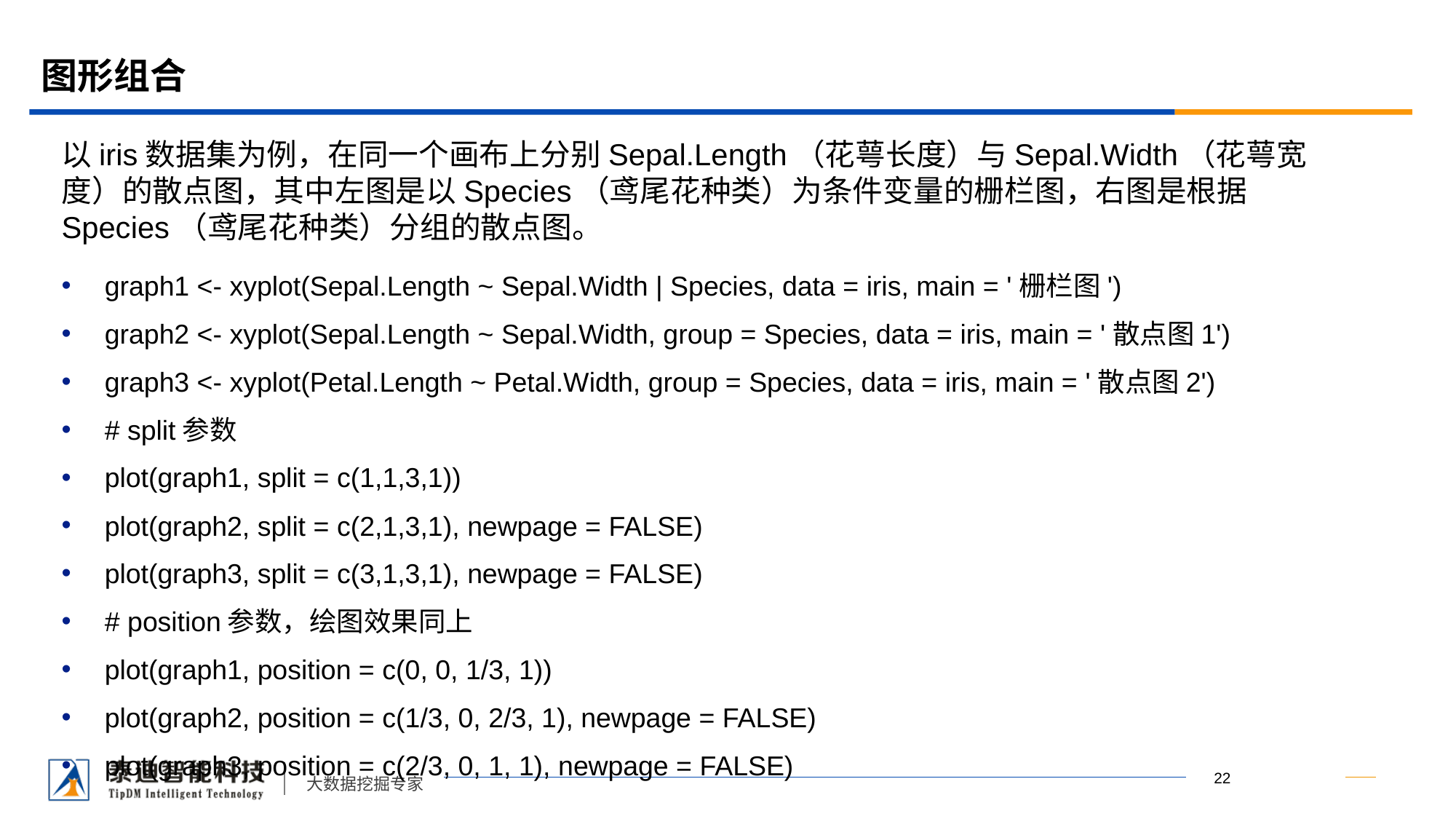

# 图形组合
以iris数据集为例，在同一个画布上分别Sepal.Length（花萼长度）与Sepal.Width（花萼宽度）的散点图，其中左图是以Species（鸢尾花种类）为条件变量的栅栏图，右图是根据Species（鸢尾花种类）分组的散点图。
graph1 <- xyplot(Sepal.Length ~ Sepal.Width | Species, data = iris, main = '栅栏图')
graph2 <- xyplot(Sepal.Length ~ Sepal.Width, group = Species, data = iris, main = '散点图1')
graph3 <- xyplot(Petal.Length ~ Petal.Width, group = Species, data = iris, main = '散点图2')
# split参数
plot(graph1, split = c(1,1,3,1))
plot(graph2, split = c(2,1,3,1), newpage = FALSE)
plot(graph3, split = c(3,1,3,1), newpage = FALSE)
# position参数，绘图效果同上
plot(graph1, position = c(0, 0, 1/3, 1))
plot(graph2, position = c(1/3, 0, 2/3, 1), newpage = FALSE)
plot(graph3, position = c(2/3, 0, 1, 1), newpage = FALSE)